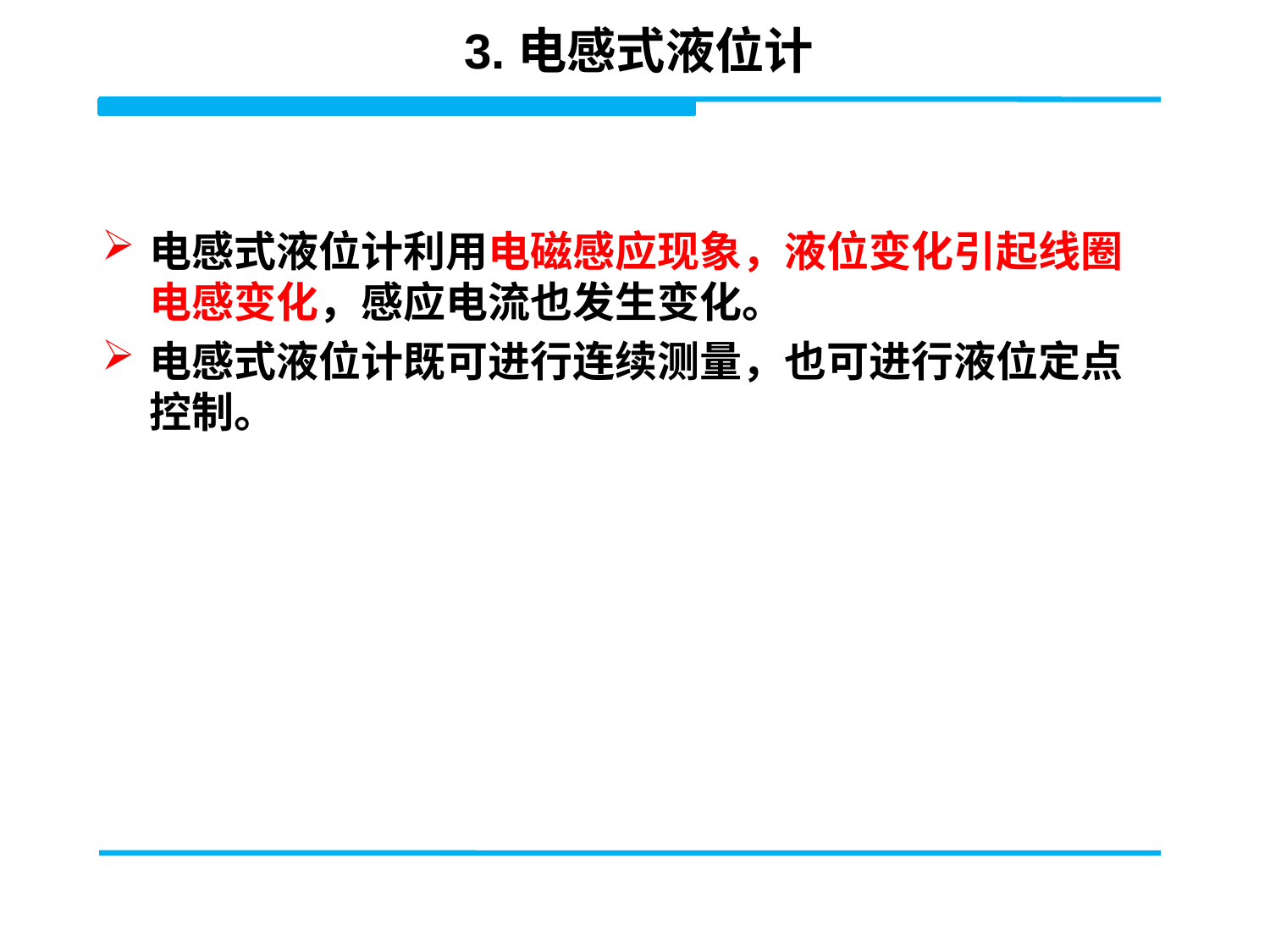

3.电感式液位计
电感式液位计利用电磁感应现象，液位变化引起线圈电感变化，感应电流也发生变化。
电感式液位计既可进行连续测量，也可进行液位定点控制。